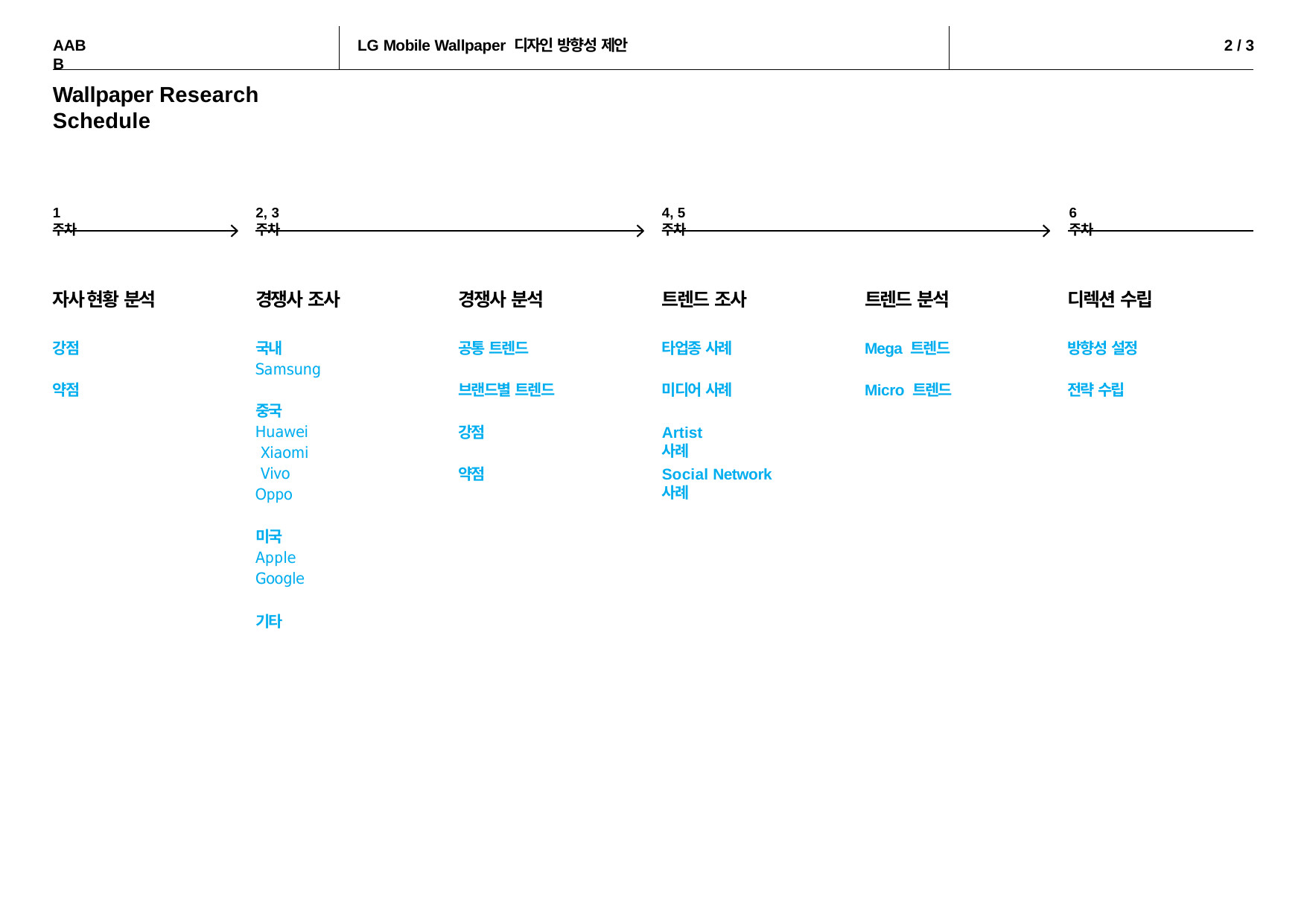

AABB
LG Mobile Wallpaper 디자인 방향성 제안
2 / 3

Wallpaper Research Schedule
1주차
2, 3주차
4, 5주차
6주차

자사 현황 분석
경쟁사 조사
경쟁사 분석
트렌드 조사
트렌드 분석
디렉션 수립
국내
Samsung
강점
공통 트렌드
타업종 사례
Mega 트렌드
방향성 설정
약점
브랜드별 트렌드
미디어 사례
Micro 트렌드
전략 수립
중국  Huawei  Xiaomi  Vivo  Oppo
강점
Artist 사례
약점
Social Network 사례
미국  Apple  Google

기타